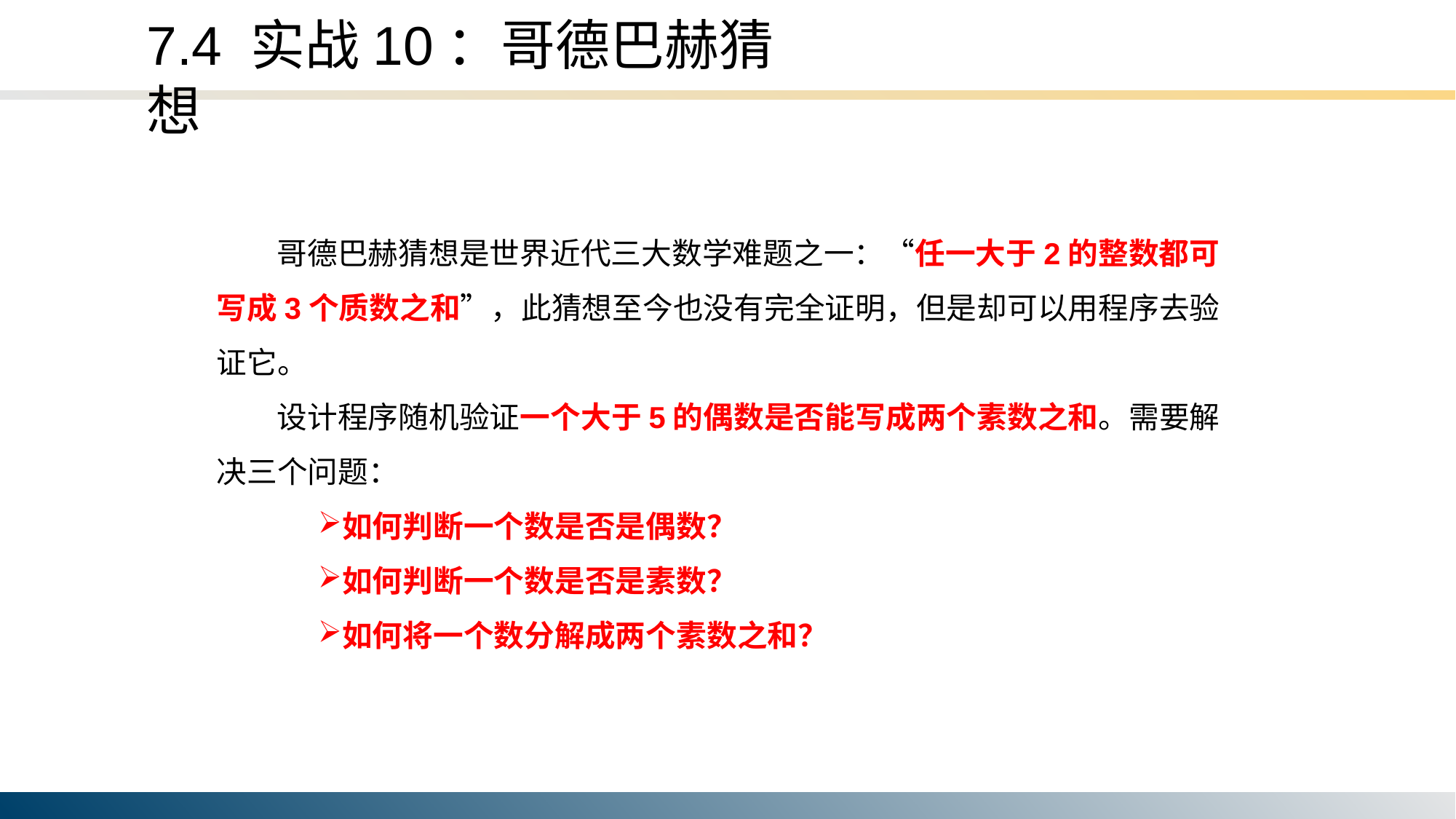

7.4 实战10：哥德巴赫猜想
哥德巴赫猜想是世界近代三大数学难题之一：“任一大于2的整数都可写成3个质数之和”，此猜想至今也没有完全证明，但是却可以用程序去验证它。
设计程序随机验证一个大于5的偶数是否能写成两个素数之和。需要解决三个问题：
如何判断一个数是否是偶数？
如何判断一个数是否是素数？
如何将一个数分解成两个素数之和？